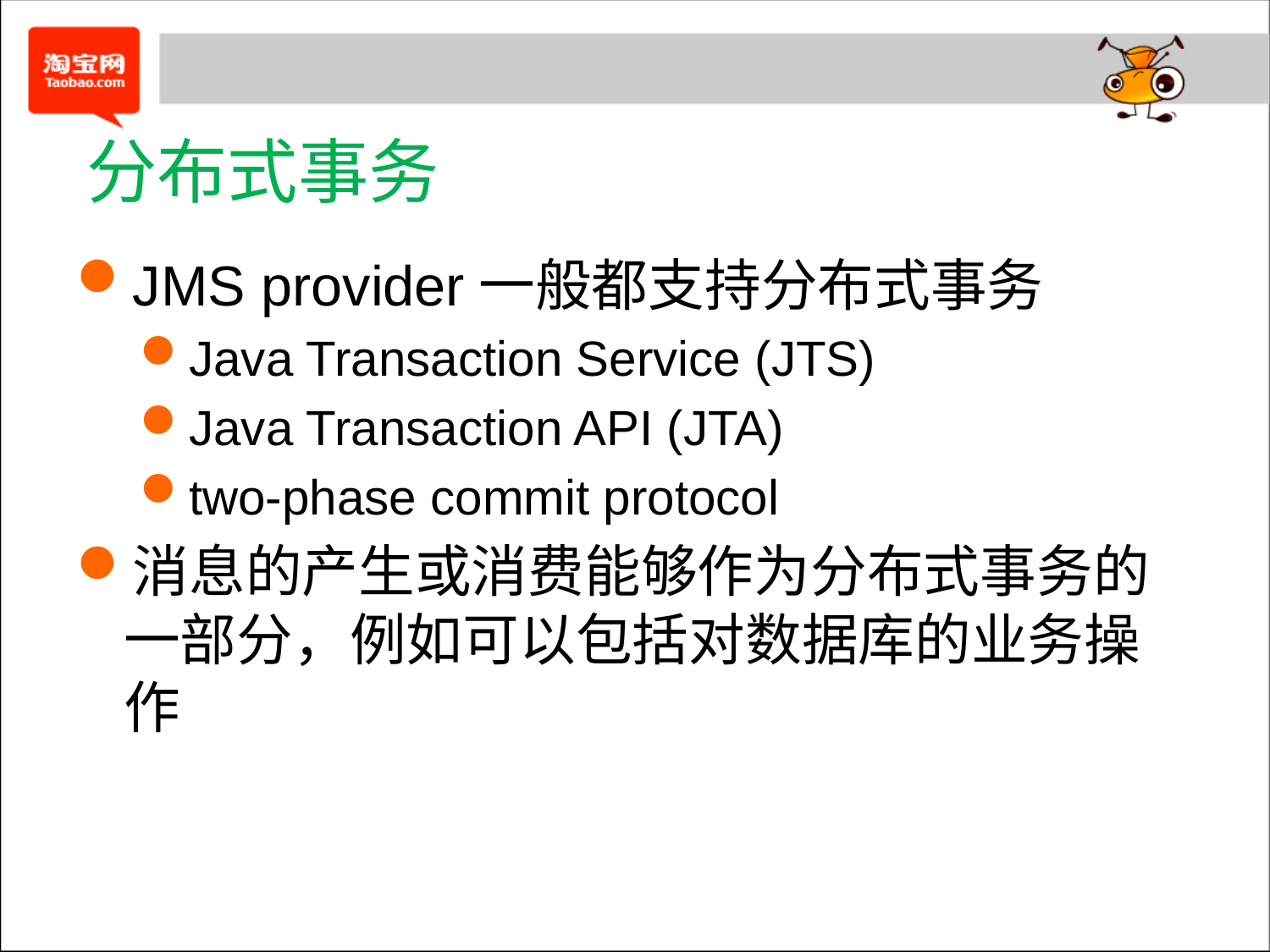

# 分布式事务
JMS provider一般都支持分布式事务
Java Transaction Service (JTS)
Java Transaction API (JTA)
two-phase commit protocol
消息的产生或消费能够作为分布式事务的一部分，例如可以包括对数据库的业务操作